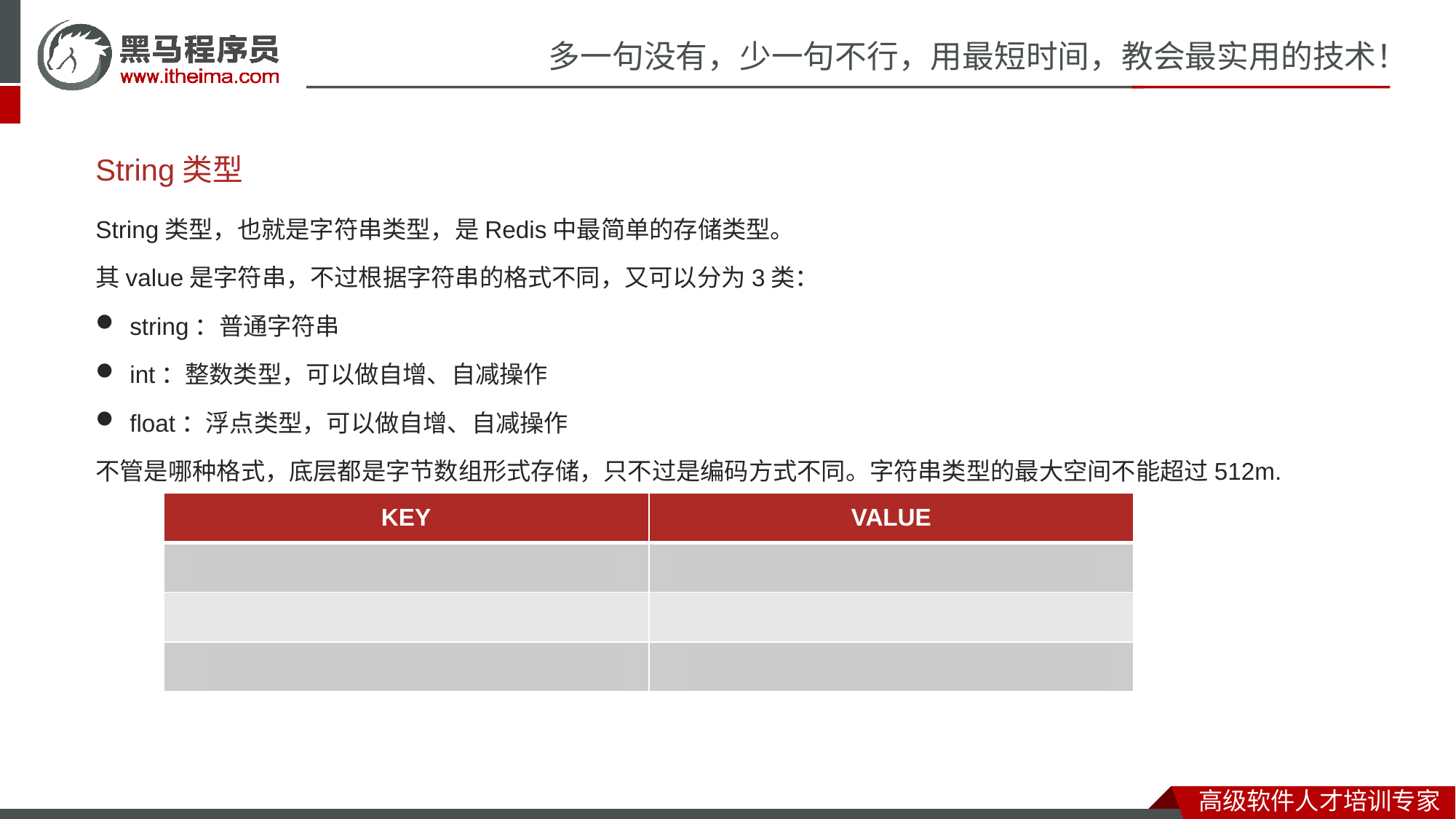

# String类型
String类型，也就是字符串类型，是Redis中最简单的存储类型。
其value是字符串，不过根据字符串的格式不同，又可以分为3类：
string：普通字符串
int：整数类型，可以做自增、自减操作
float：浮点类型，可以做自增、自减操作
不管是哪种格式，底层都是字节数组形式存储，只不过是编码方式不同。字符串类型的最大空间不能超过512m.
| KEY | VALUE |
| --- | --- |
| msg | hello world |
| num | 10 |
| score | 92.5 |